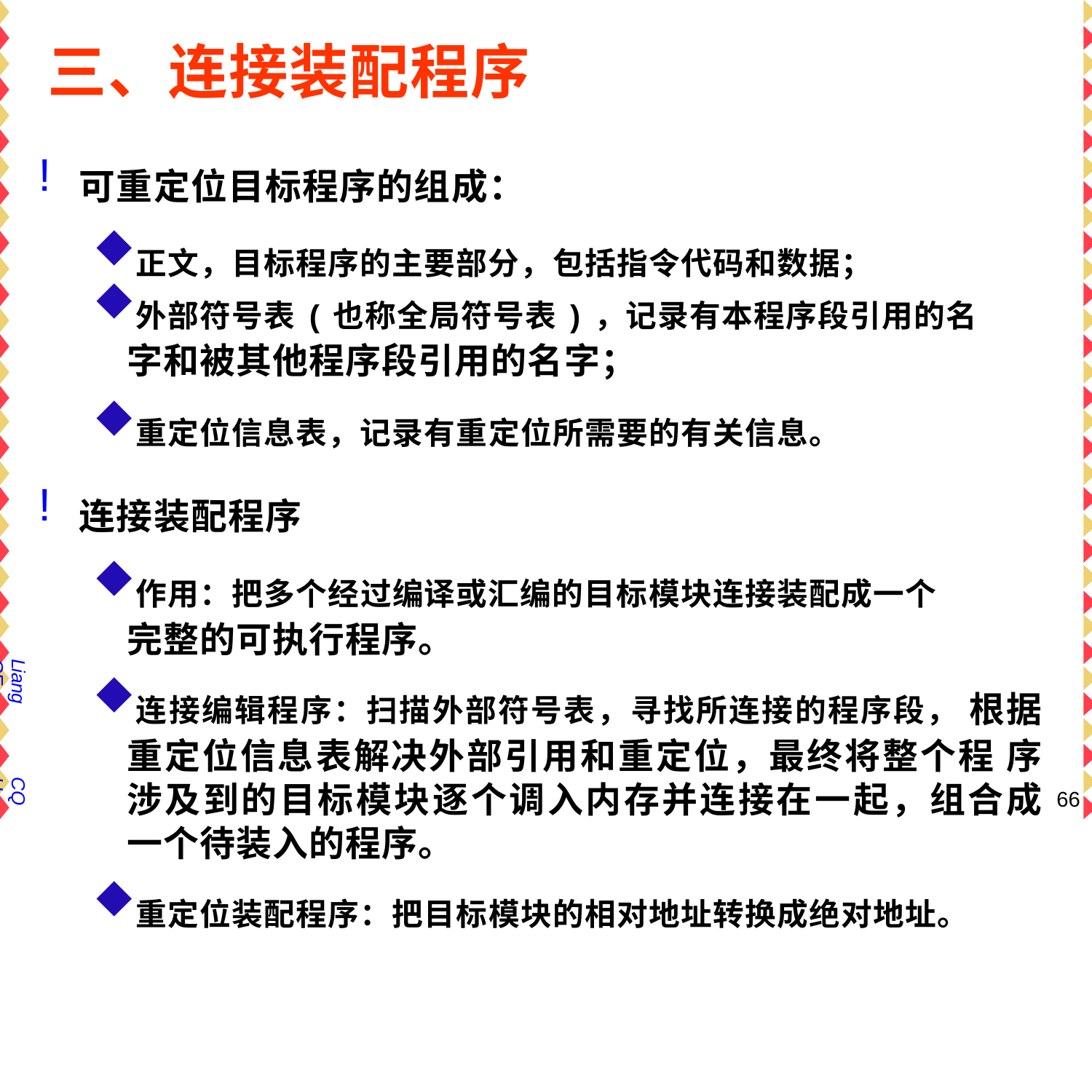

# 三、连接装配程序
可重定位目标程序的组成：
正文，目标程序的主要部分，包括指令代码和数据；
外部符号表(也称全局符号表)，记录有本程序段引用的名
字和被其他程序段引用的名字；
重定位信息表，记录有重定位所需要的有关信息。
连接装配程序
作用：把多个经过编译或汇编的目标模块连接装配成一个
完整的可执行程序。
连接编辑程序：扫描外部符号表，寻找所连接的程序段， 根据重定位信息表解决外部引用和重定位，最终将整个程 序涉及到的目标模块逐个调入内存并连接在一起，组合成 一个待装入的程序。
重定位装配程序：把目标模块的相对地址转换成绝对地址。
Liang GE
CQU
66